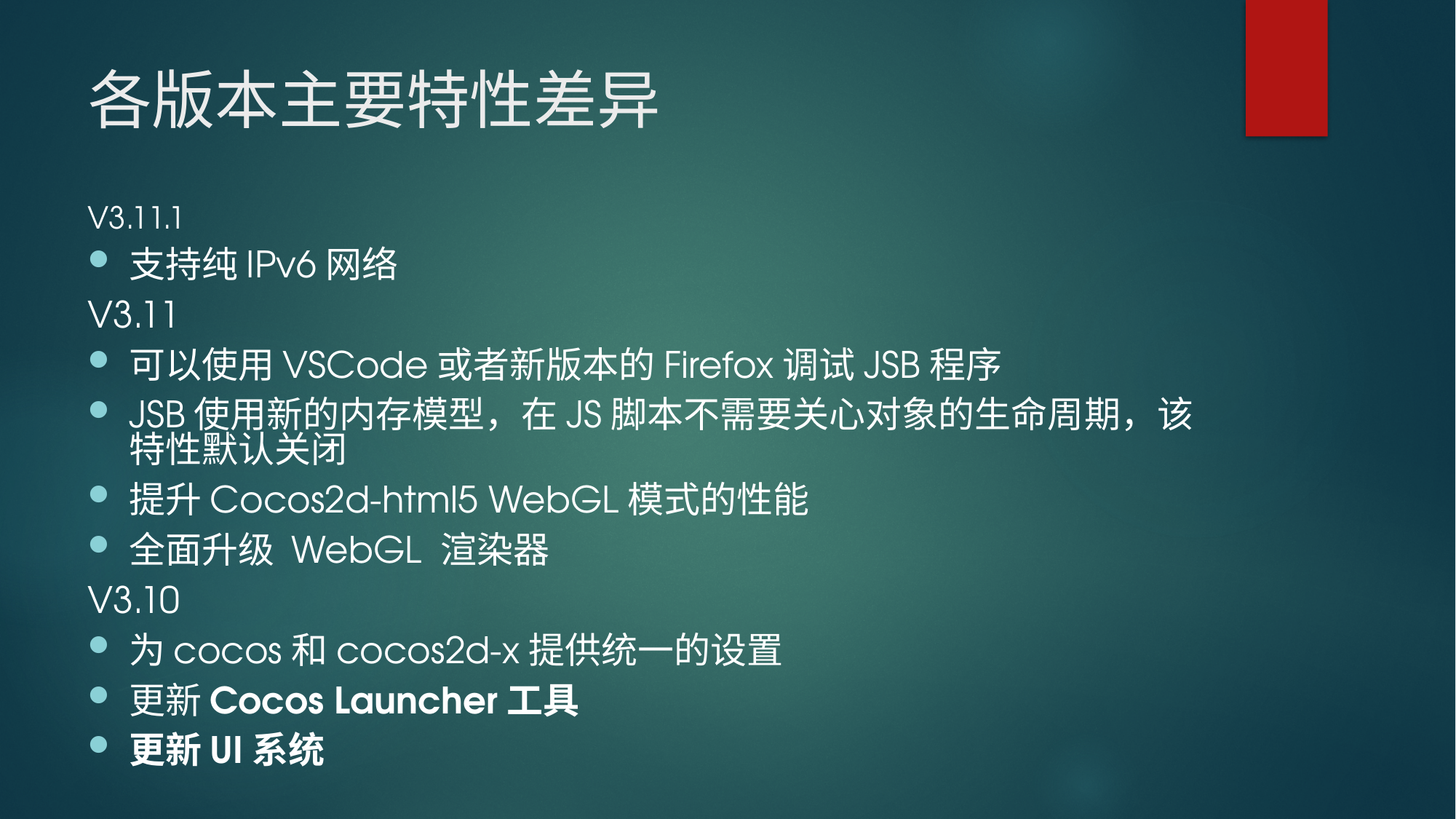

# 各版本主要特性差异
V3.11.1
支持纯IPv6网络
V3.11
可以使用VSCode或者新版本的Firefox调试JSB程序
JSB使用新的内存模型，在JS脚本不需要关心对象的生命周期，该特性默认关闭
提升Cocos2d-html5 WebGL模式的性能
全面升级 WebGL 渲染器
V3.10
为cocos和cocos2d-x提供统一的设置
更新Cocos Launcher工具
更新UI系统